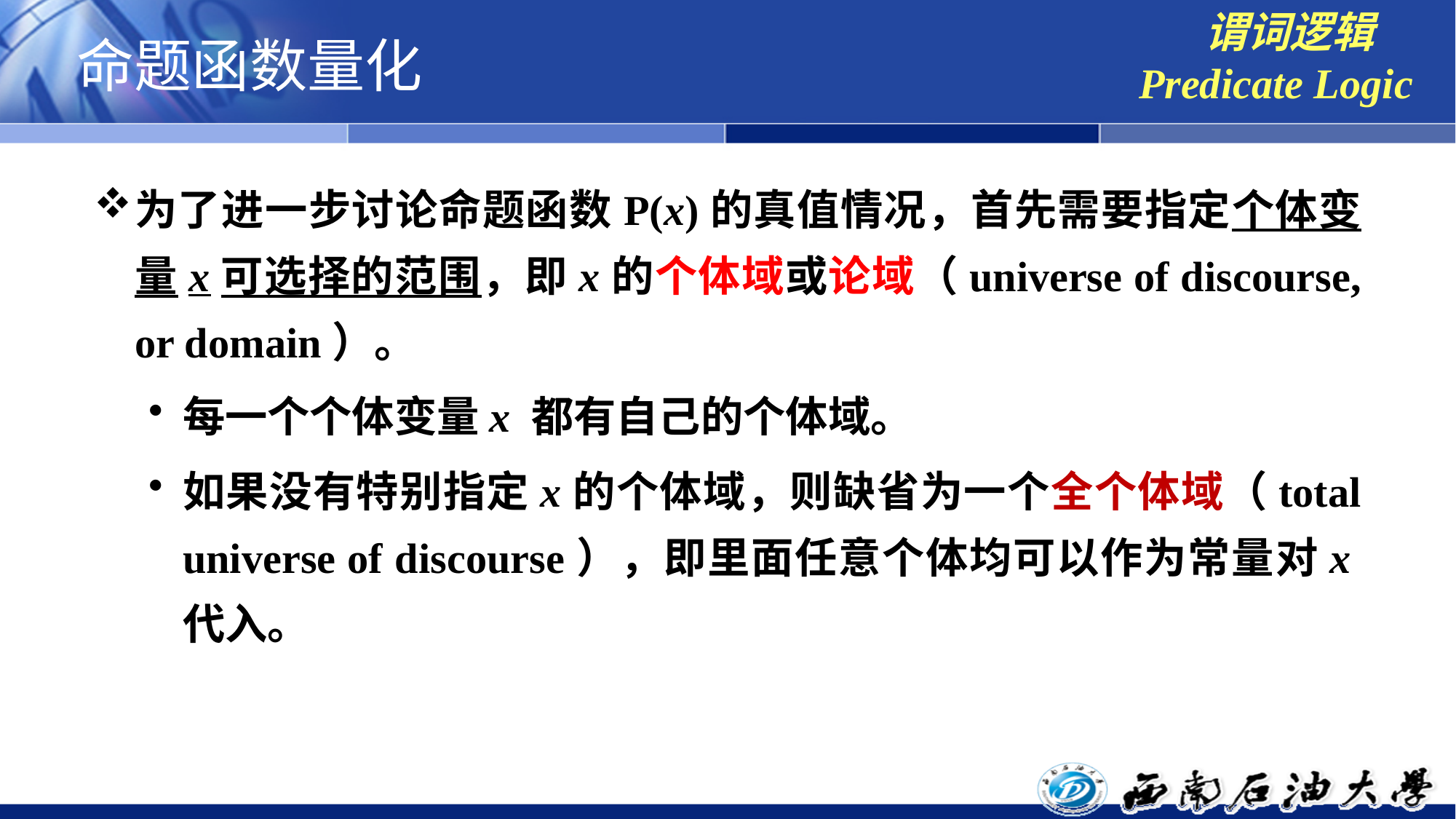

谓词逻辑
Predicate Logic
# 命题函数量化
为了进一步讨论命题函数P(x)的真值情况，首先需要指定个体变量x可选择的范围，即x的个体域或论域（universe of discourse, or domain）。
每一个个体变量x 都有自己的个体域。
如果没有特别指定x的个体域，则缺省为一个全个体域（total universe of discourse），即里面任意个体均可以作为常量对x代入。